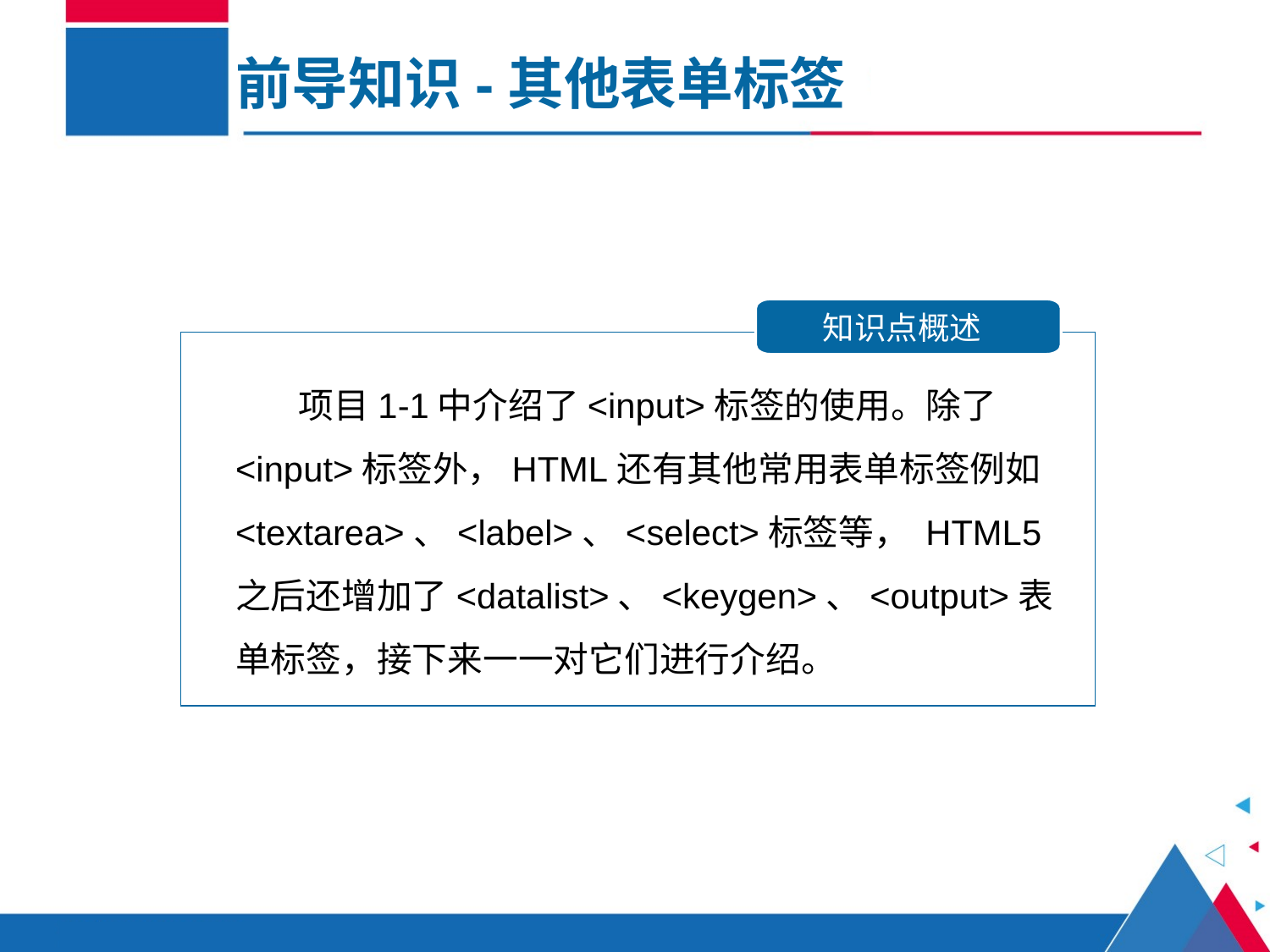

前导知识-其他表单标签

知识点概述
       项目1-1中介绍了<input>标签的使用。除了<input>标签外，HTML还有其他常用表单标签例如<textarea>、<label>、<select>标签等， HTML5之后还增加了<datalist>、<keygen>、<output>表单标签，接下来一一对它们进行介绍。